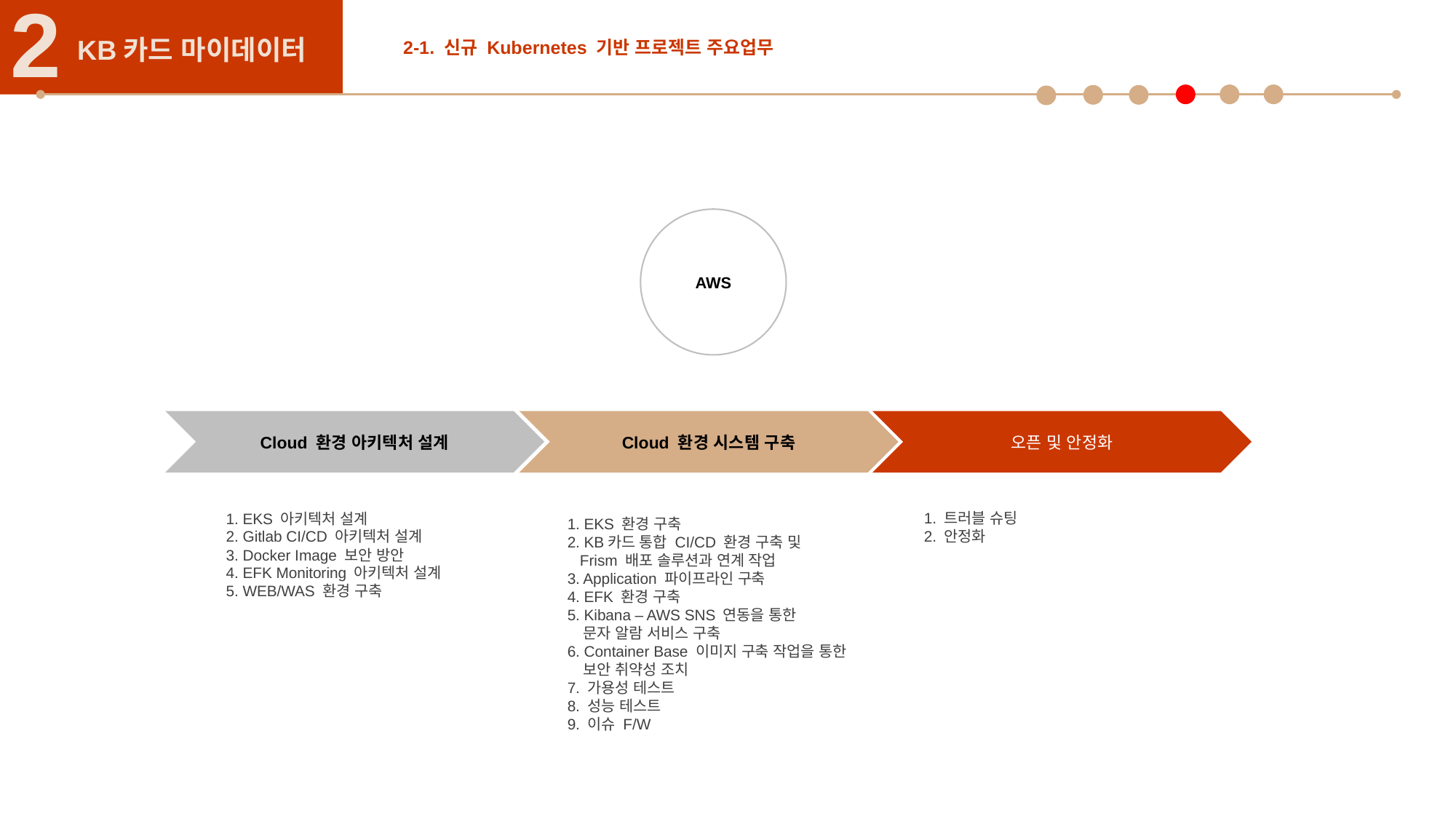

2

KB카드 마이데이터
2-1. 신규 Kubernetes 기반 프로젝트 주요업무

AWS
Cloud 환경 아키텍처 설계
Cloud 환경 시스템 구축
오픈 및 안정화
1. EKS 아키텍처 설계
2. Gitlab CI/CD 아키텍처 설계
3. Docker Image 보안 방안
4. EFK Monitoring 아키텍처 설계
5. WEB/WAS 환경 구축
1. 트러블 슈팅
2. 안정화
1. EKS 환경 구축
2. KB카드 통합 CI/CD 환경 구축 및
   Frism 배포 솔루션과 연계 작업
3. Application 파이프라인 구축
4. EFK 환경 구축
5. Kibana – AWS SNS 연동을 통한
   문자 알람 서비스 구축
6. Container Base 이미지 구축 작업을 통한
   보안 취약성 조치
7. 가용성 테스트
8. 성능 테스트
9. 이슈 F/W